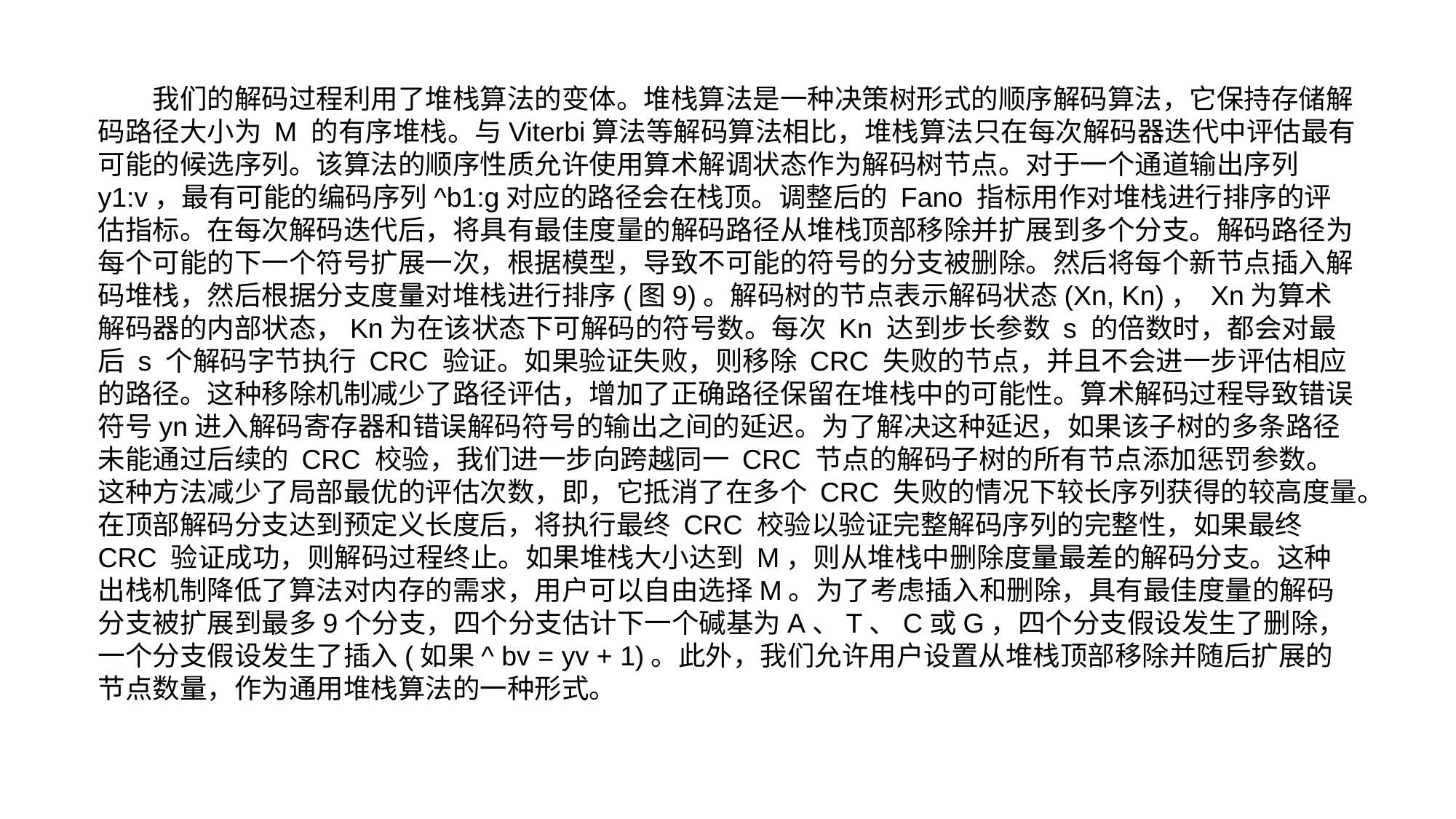

我们的解码过程利用了堆栈算法的变体。堆栈算法是一种决策树形式的顺序解码算法，它保持存储解码路径大小为 M 的有序堆栈。与Viterbi算法等解码算法相比，堆栈算法只在每次解码器迭代中评估最有可能的候选序列。该算法的顺序性质允许使用算术解调状态作为解码树节点。对于一个通道输出序列y1:v，最有可能的编码序列^b1:g对应的路径会在栈顶。调整后的 Fano 指标用作对堆栈进行排序的评估指标。在每次解码迭代后，将具有最佳度量的解码路径从堆栈顶部移除并扩展到多个分支。解码路径为每个可能的下一个符号扩展一次，根据模型，导致不可能的符号的分支被删除。然后将每个新节点插入解码堆栈，然后根据分支度量对堆栈进行排序(图9)。解码树的节点表示解码状态(Xn, Kn)， Xn为算术解码器的内部状态，Kn为在该状态下可解码的符号数。每次 Kn 达到步长参数 s 的倍数时，都会对最后 s 个解码字节执行 CRC 验证。如果验证失败，则移除 CRC 失败的节点，并且不会进一步评估相应的路径。这种移除机制减少了路径评估，增加了正确路径保留在堆栈中的可能性。算术解码过程导致错误符号yn进入解码寄存器和错误解码符号的输出之间的延迟。为了解决这种延迟，如果该子树的多条路径未能通过后续的 CRC 校验，我们进一步向跨越同一 CRC 节点的解码子树的所有节点添加惩罚参数。这种方法减少了局部最优的评估次数，即，它抵消了在多个 CRC 失败的情况下较长序列获得的较高度量。在顶部解码分支达到预定义长度后，将执行最终 CRC 校验以验证完整解码序列的完整性，如果最终 CRC 验证成功，则解码过程终止。如果堆栈大小达到 M，则从堆栈中删除度量最差的解码分支。这种出栈机制降低了算法对内存的需求，用户可以自由选择M。为了考虑插入和删除，具有最佳度量的解码分支被扩展到最多9个分支，四个分支估计下一个碱基为A、T、C或G，四个分支假设发生了删除，一个分支假设发生了插入(如果^ bv = yv + 1)。此外，我们允许用户设置从堆栈顶部移除并随后扩展的节点数量，作为通用堆栈算法的一种形式。